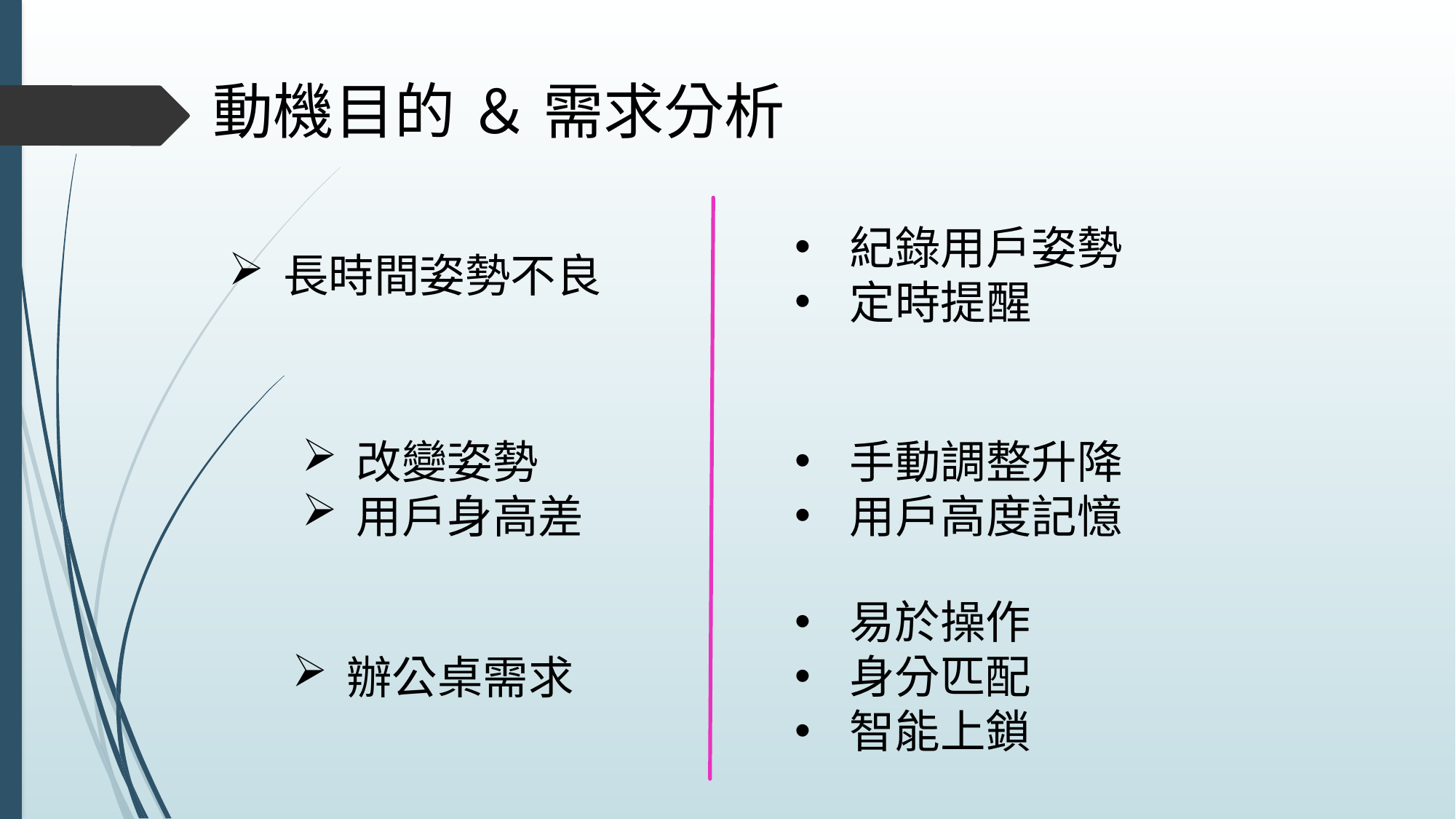

動機目的 ＆ 需求分析
紀錄用戶姿勢
定時提醒
長時間姿勢不良
改變姿勢
用戶身高差
手動調整升降
用戶高度記憶
易於操作
身分匹配
智能上鎖
辦公桌需求